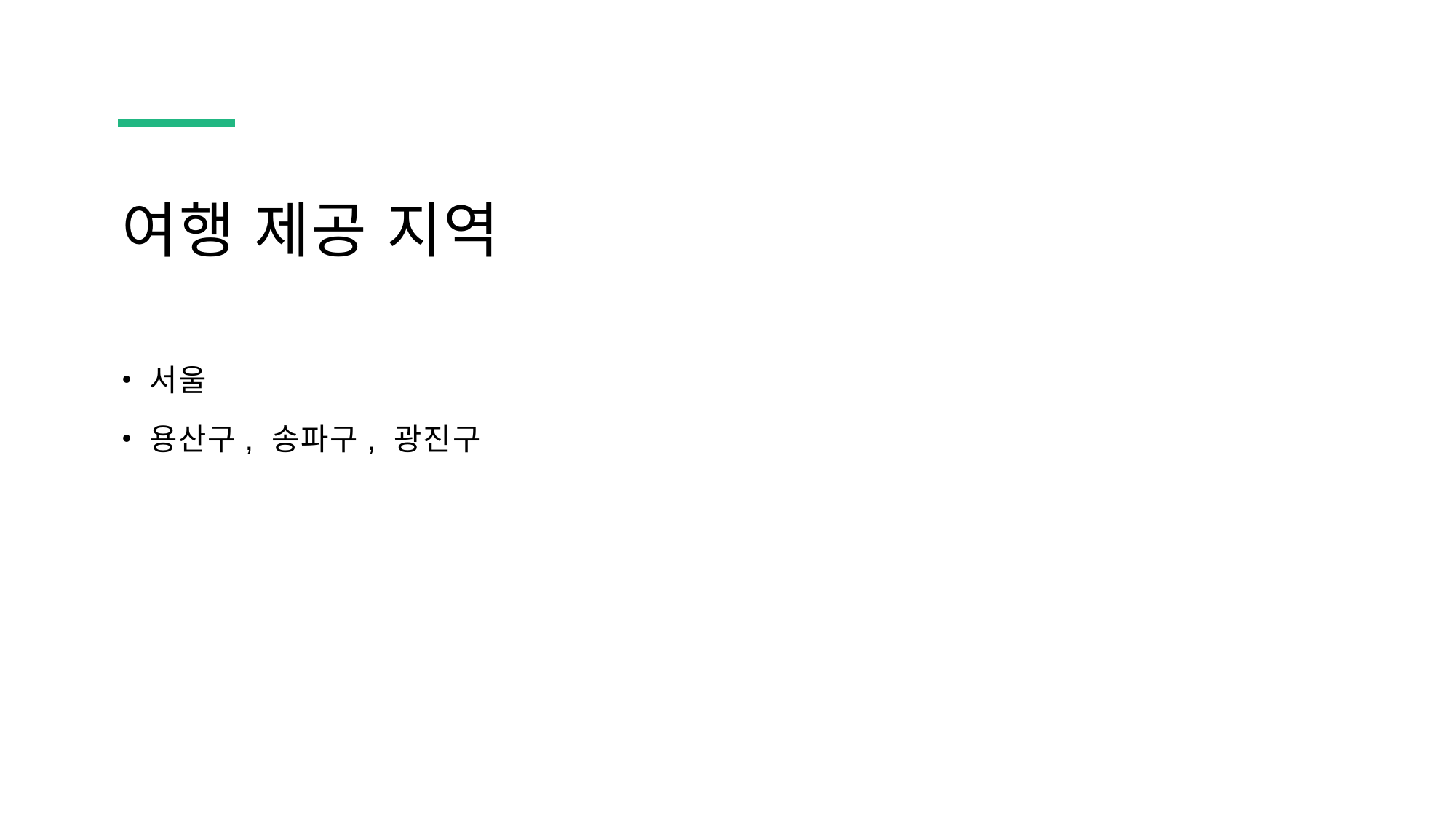

# 여행 제공 지역
서울
용산구, 송파구, 광진구